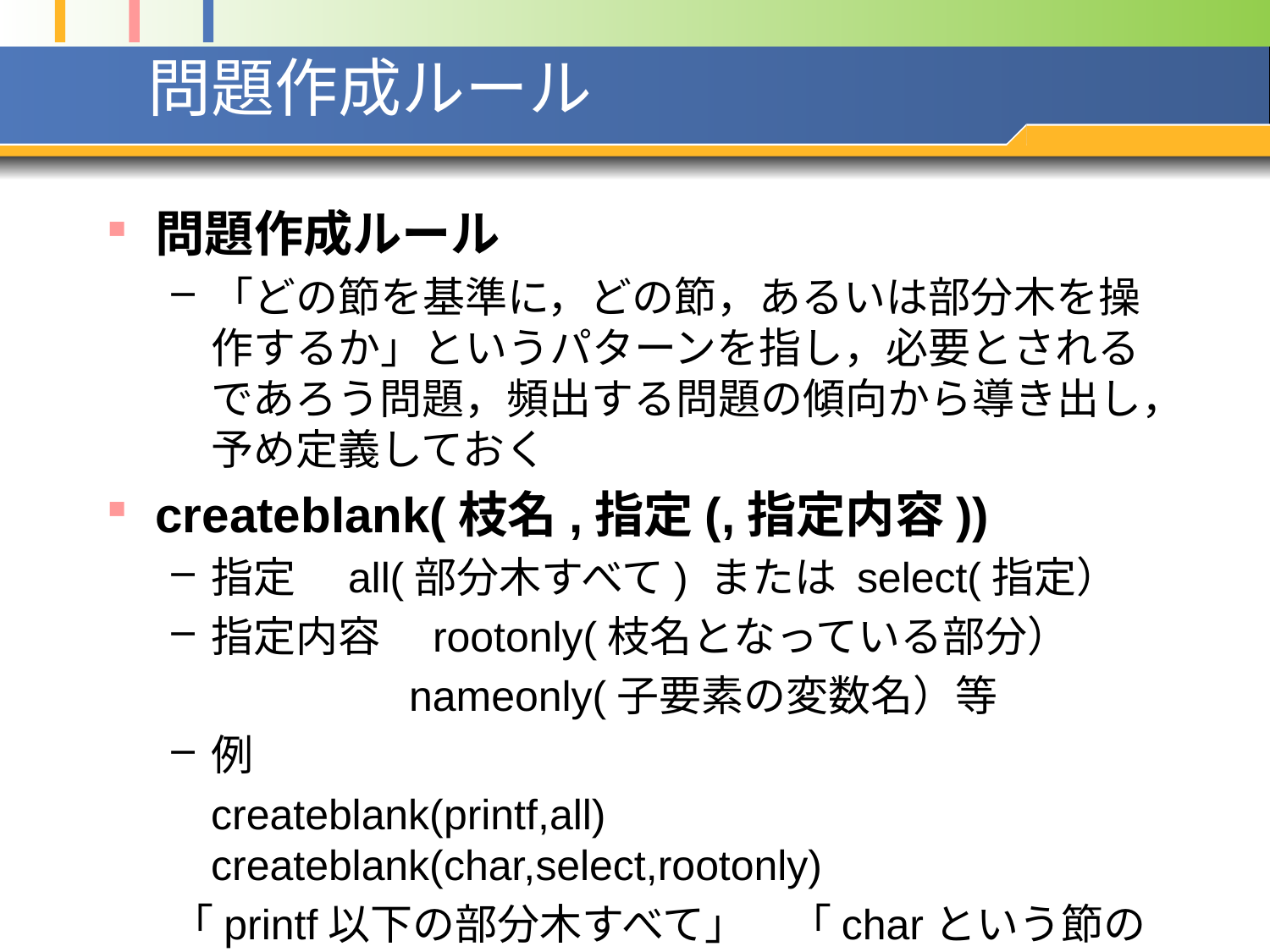

# 問題作成ルール
問題作成ルール
「どの節を基準に，どの節，あるいは部分木を操作するか」というパターンを指し，必要とされるであろう問題，頻出する問題の傾向から導き出し，予め定義しておく
createblank(枝名,指定(,指定内容))
指定　all(部分木すべて) または select(指定）
指定内容　rootonly(枝名となっている部分）
		      nameonly(子要素の変数名）等
例
	createblank(printf,all)　　　createblank(char,select,rootonly)
「printf以下の部分木すべて」　「charという節のみ」